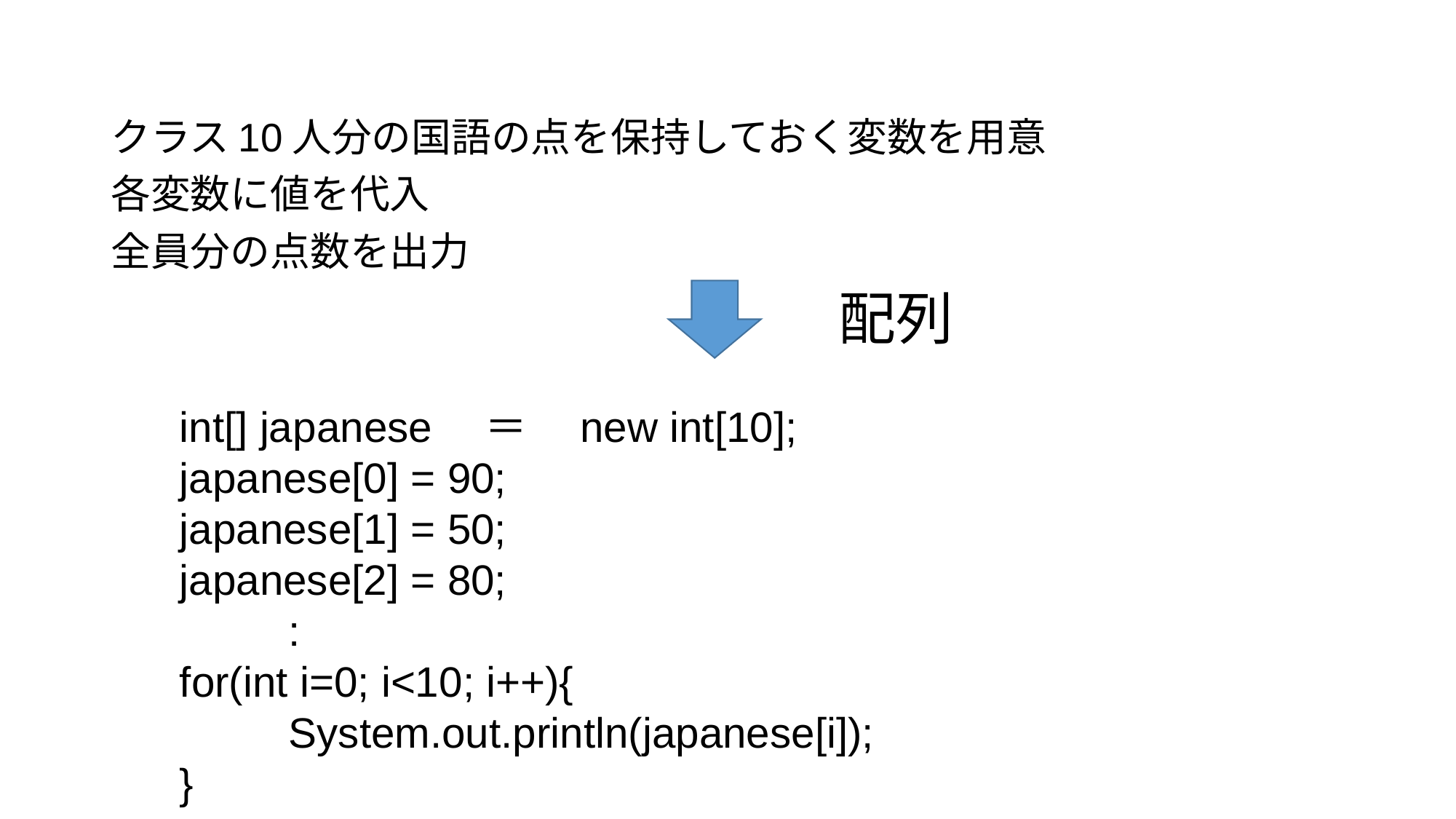

クラス10人分の国語の点を保持しておく変数を用意
各変数に値を代入
全員分の点数を出力

# 配列
int[] japanese　＝　new int[10];
japanese[0] = 90;
japanese[1] = 50;
japanese[2] = 80;
	:
for(int i=0; i<10; i++){
	System.out.println(japanese[i]);
}